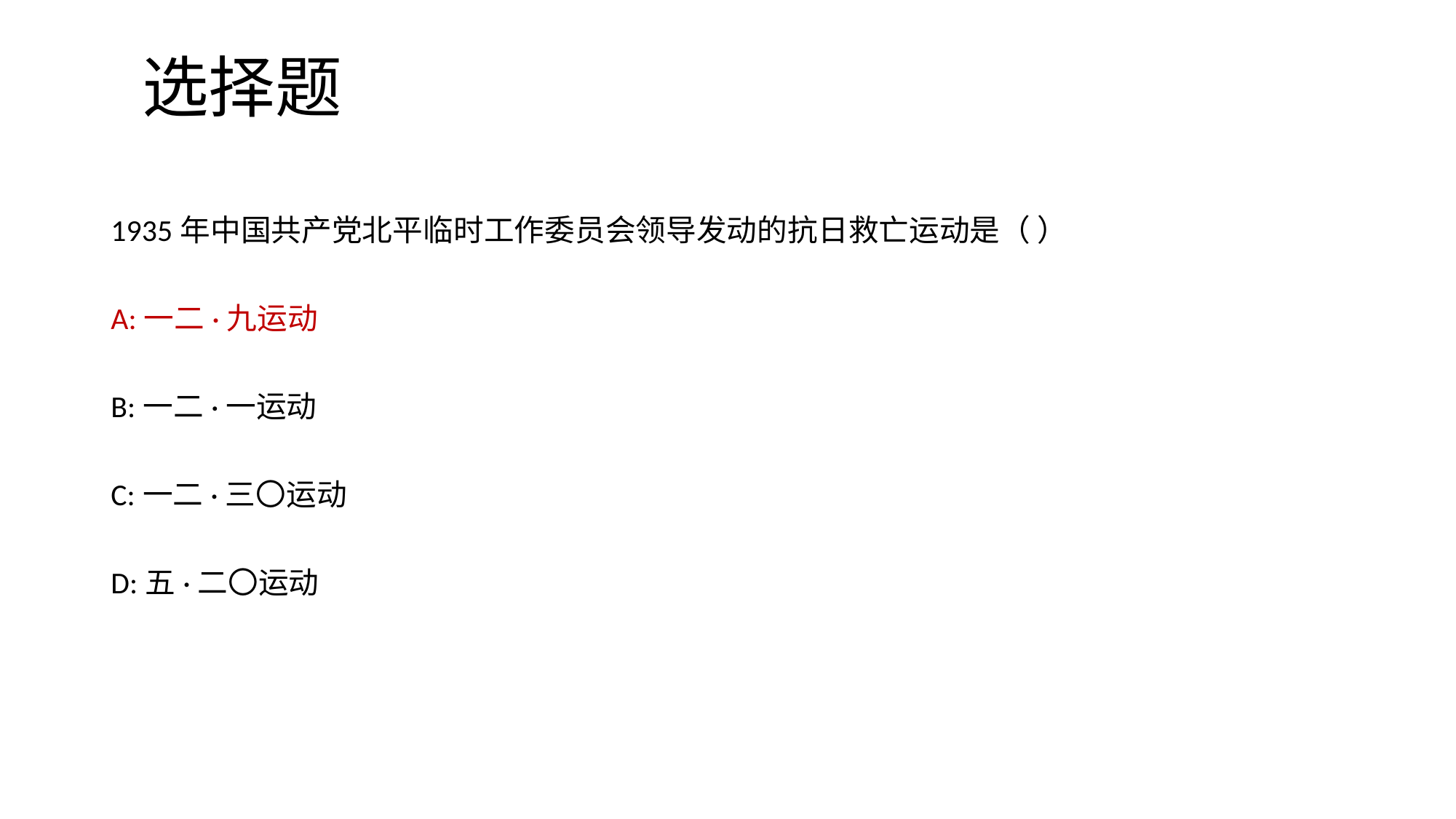

# 选择题
1935年中国共产党北平临时工作委员会领导发动的抗日救亡运动是（ ）
A:一二·九运动
B:一二·一运动
C:一二·三〇运动
D:五·二〇运动